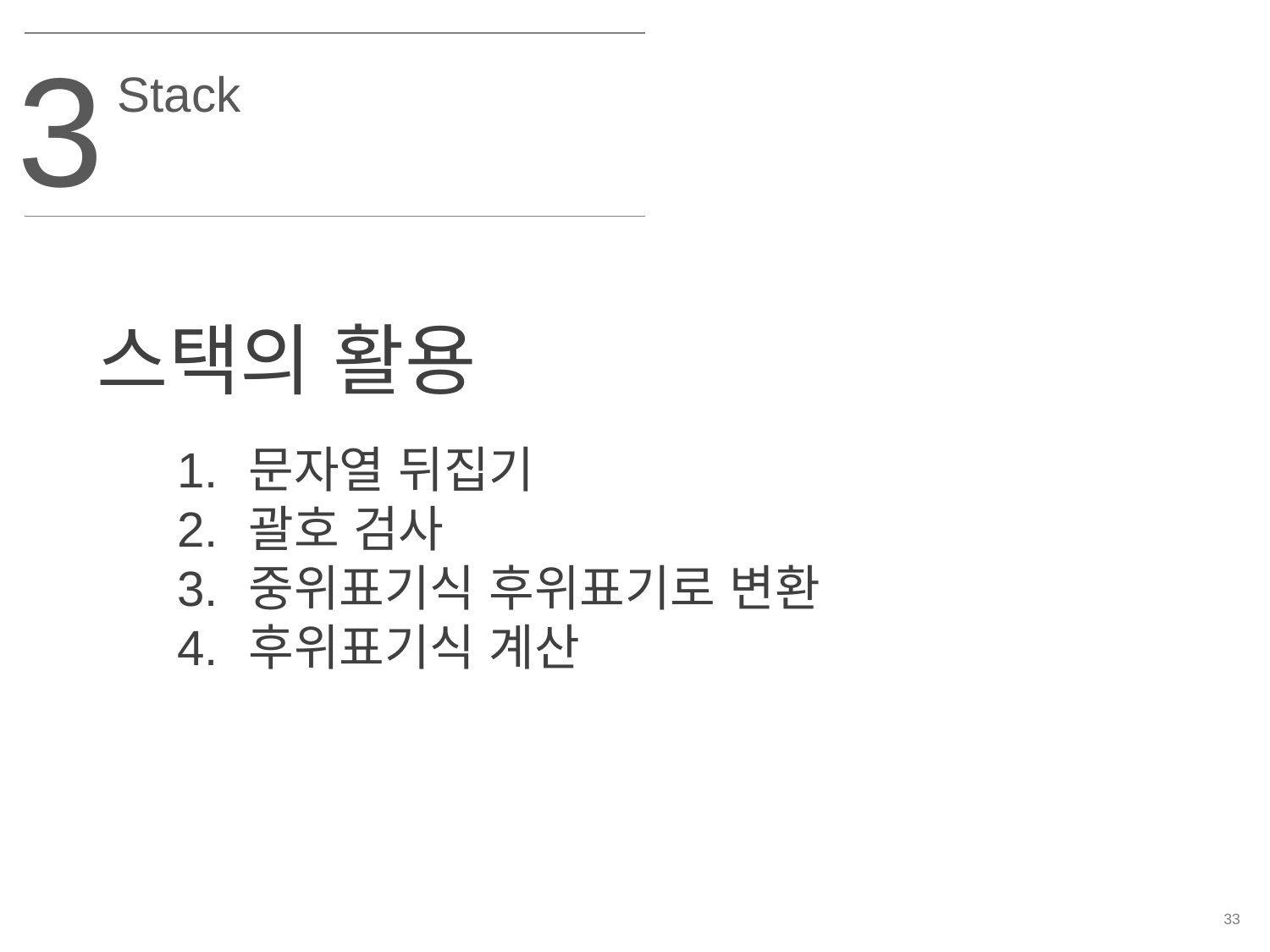

3
Stack
스택의 활용
문자열 뒤집기
괄호 검사
중위표기식 후위표기로 변환
후위표기식 계산